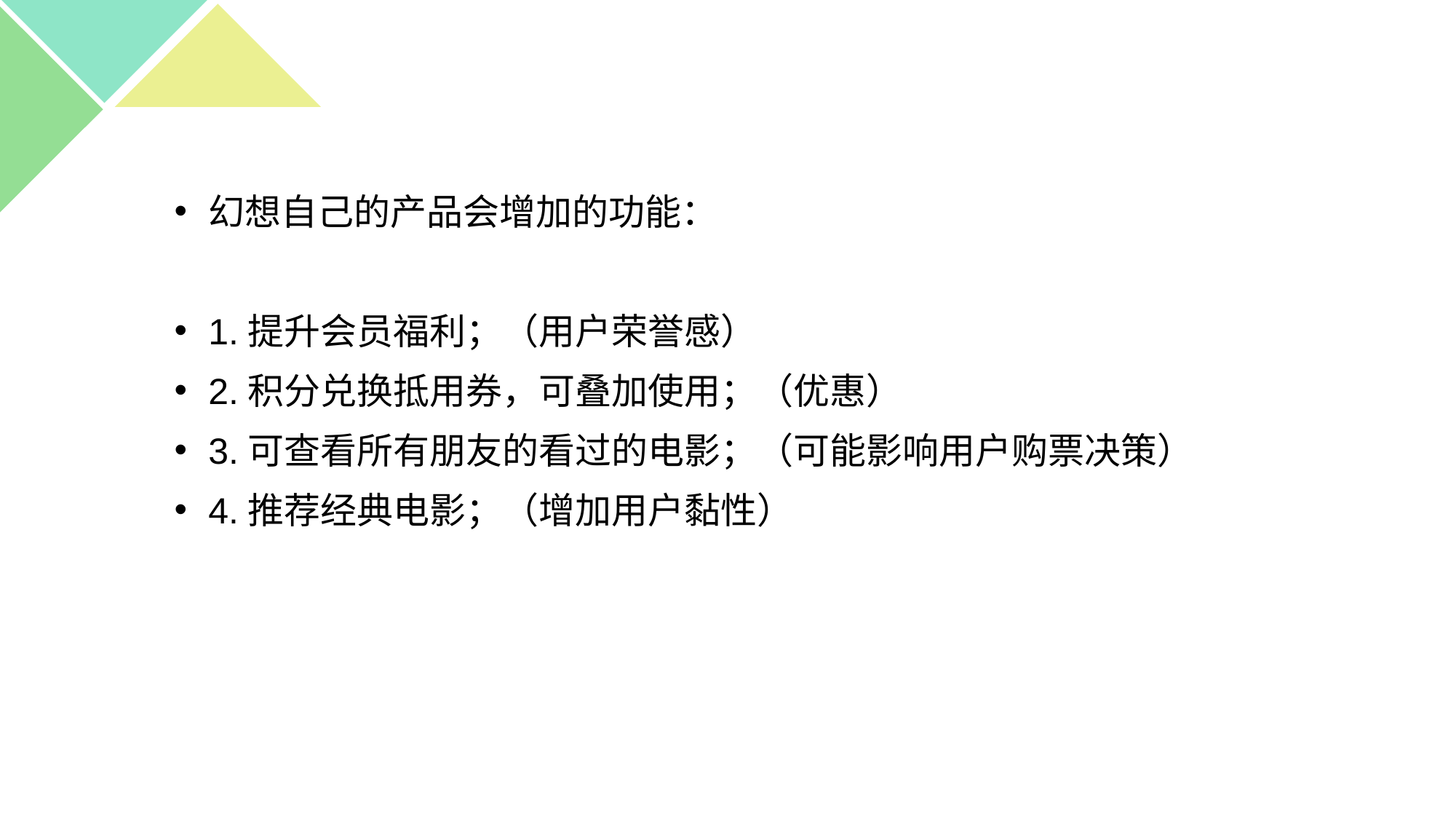

幻想自己的产品会增加的功能：

1.提升会员福利；（用户荣誉感）
2.积分兑换抵用券，可叠加使用；（优惠）
3.可查看所有朋友的看过的电影；（可能影响用户购票决策）
4.推荐经典电影；（增加用户黏性）